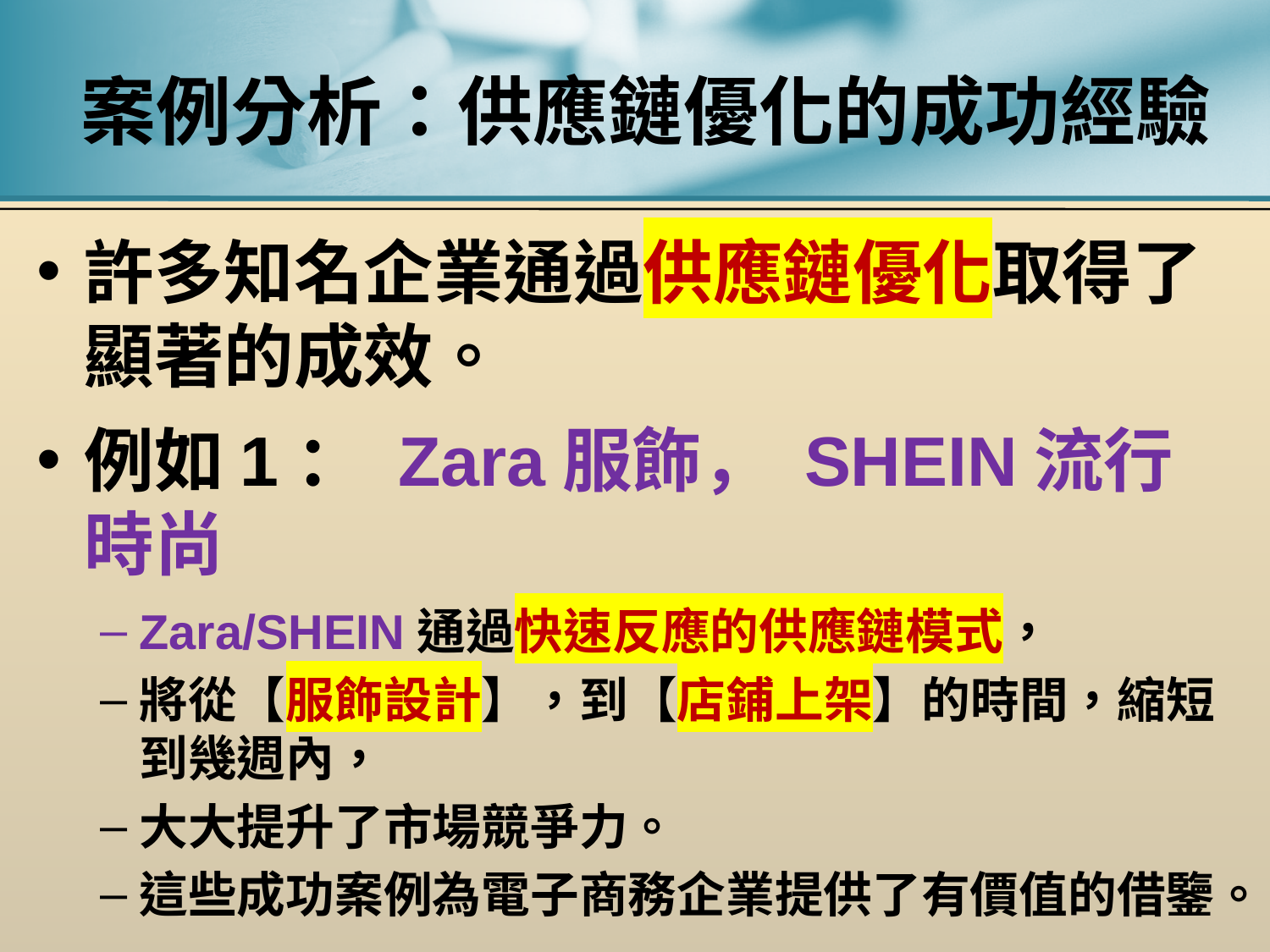

# 案例分析：供應鏈優化的成功經驗
許多知名企業通過供應鏈優化取得了顯著的成效。
例如1： Zara服飾， SHEIN流行時尚
Zara/SHEIN通過快速反應的供應鏈模式，
將從【服飾設計】，到【店鋪上架】的時間，縮短到幾週內，
大大提升了市場競爭力。
這些成功案例為電子商務企業提供了有價值的借鑒。